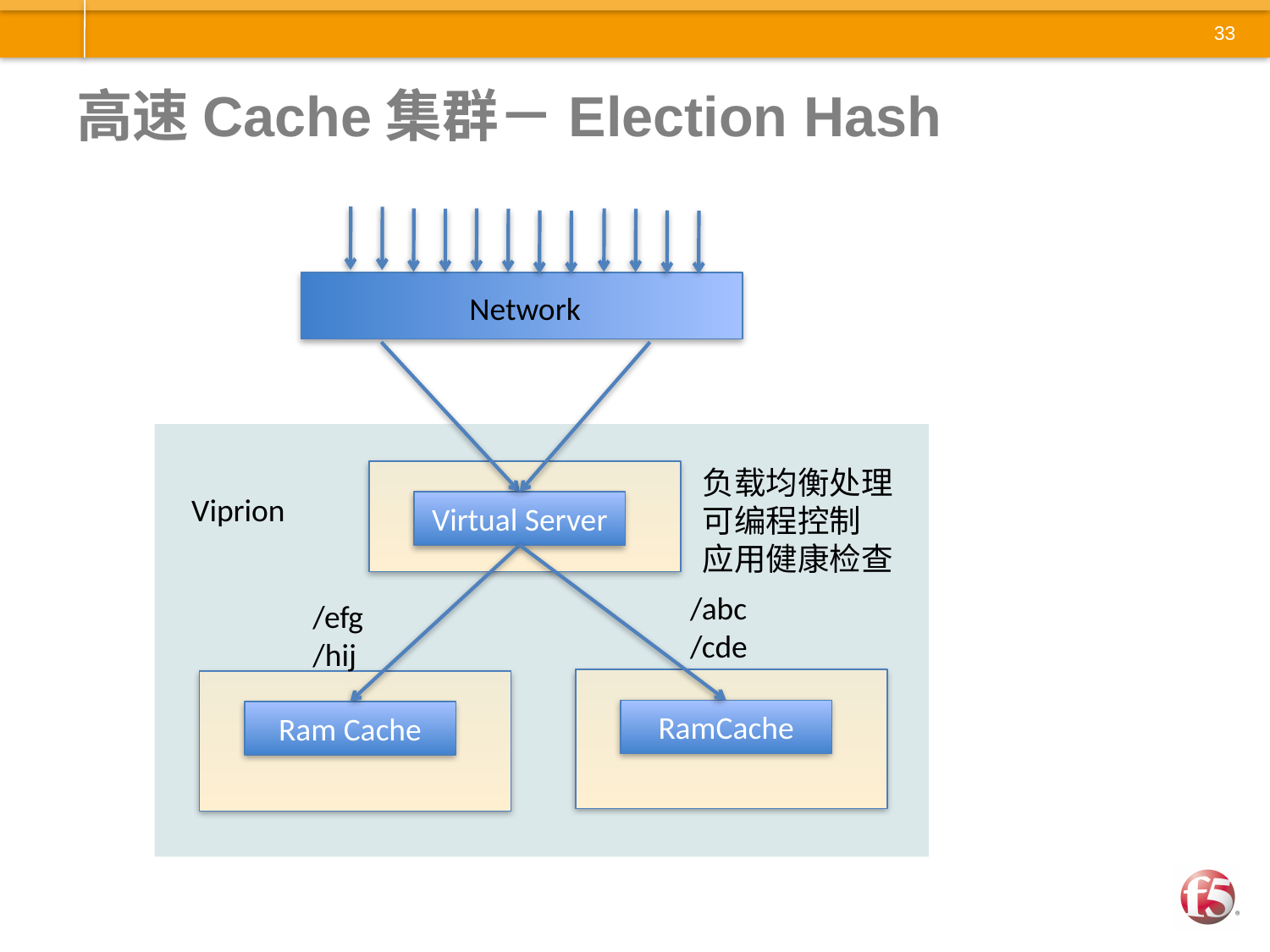

# 高速Cache集群－Election Hash

Network

负载均衡处理
可编程控制
应用健康检查

Viprion
Virtual Server
/abc
/cde
/efg
/hij

RamCache
Ram Cache